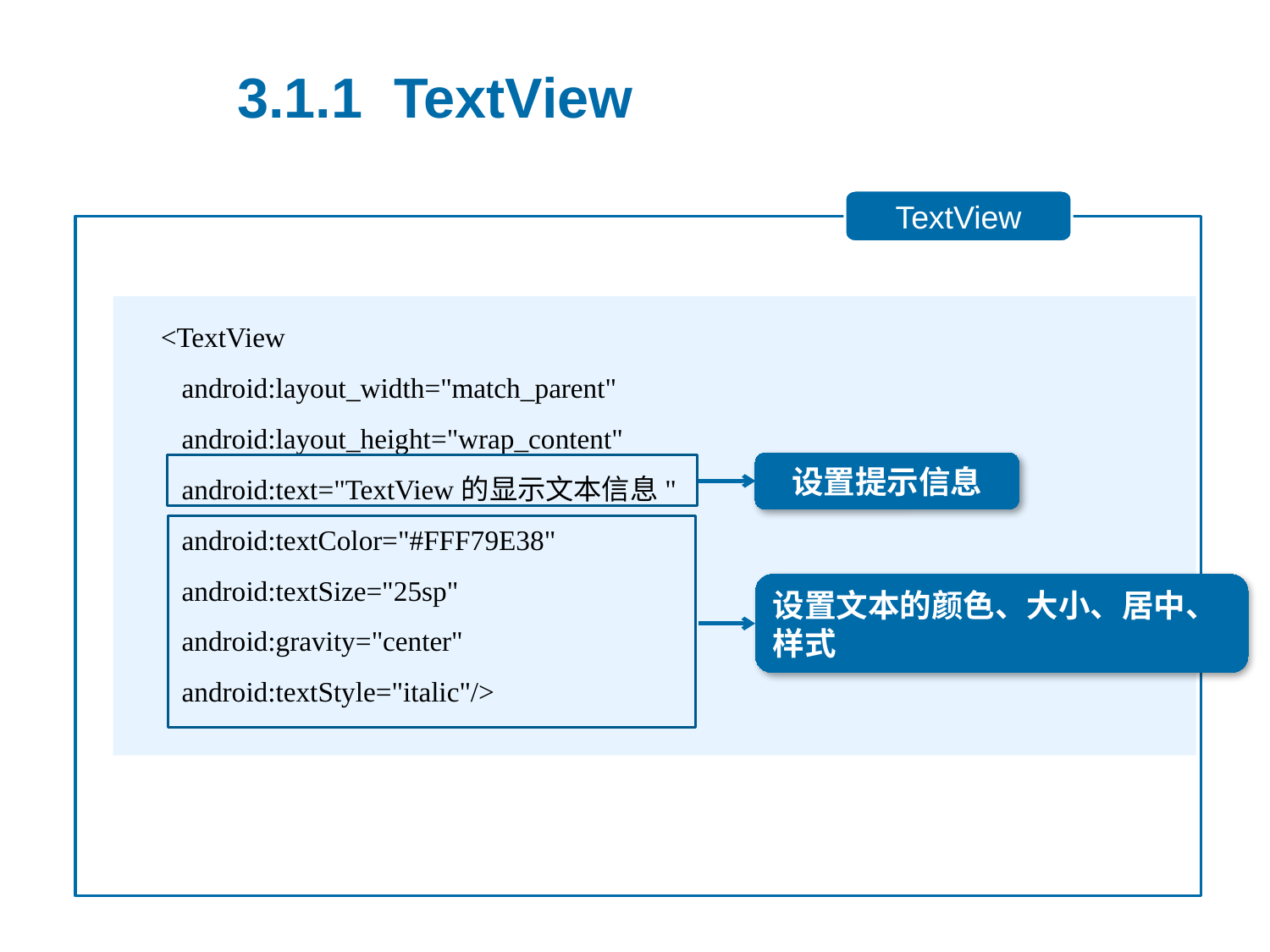

3.1.1  TextView

TextView

     <TextView
        android:layout_width="match_parent"
        android:layout_height="wrap_content"
        android:text="TextView的显示文本信息"
        android:textColor="#FFF79E38"
        android:textSize="25sp"
        android:gravity="center"
        android:textStyle="italic"/>

设置提示信息

设置文本的颜色、大小、居中、样式